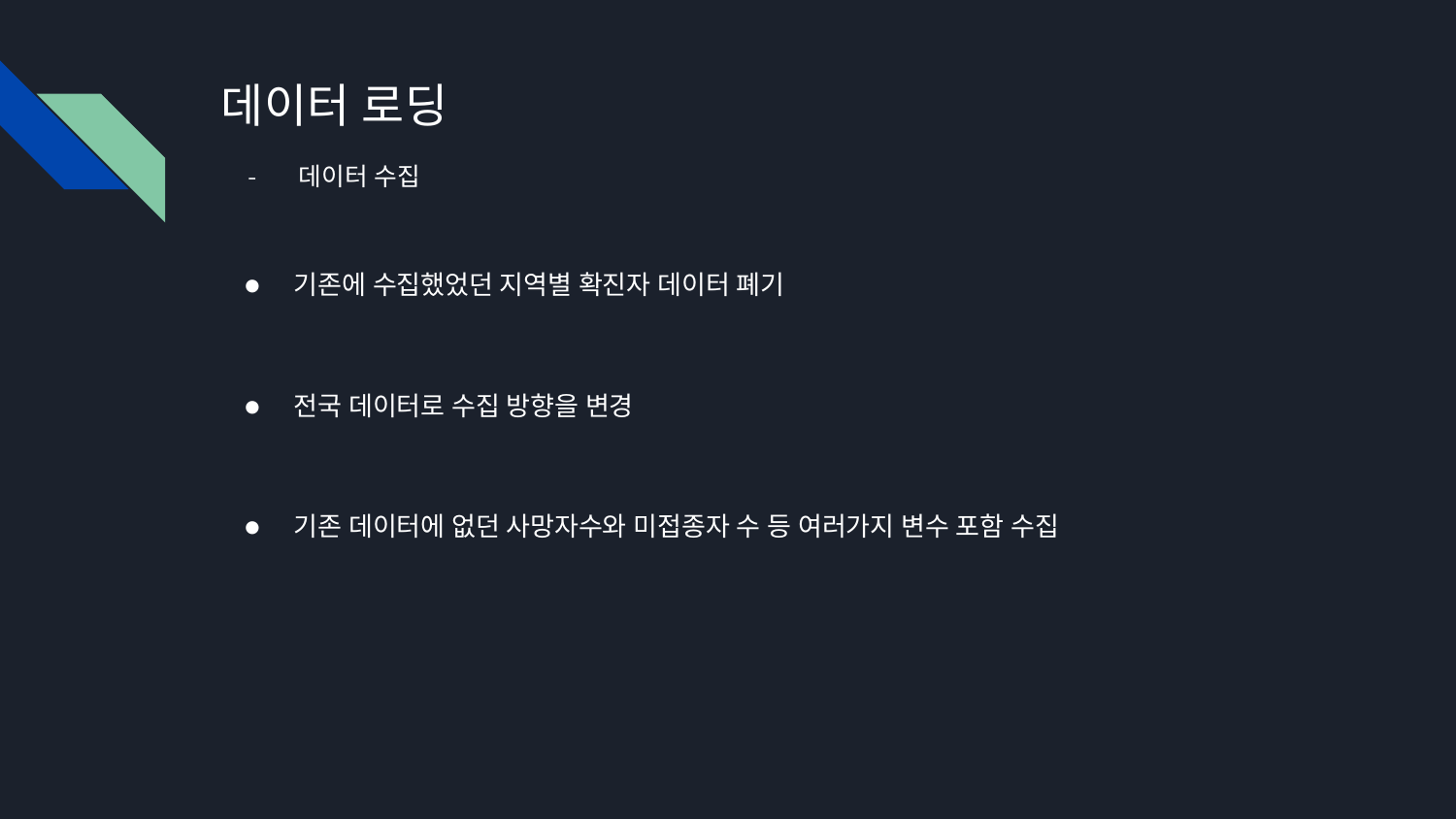

# 데이터 로딩

데이터 수집
기존에 수집했었던 지역별 확진자 데이터 폐기

전국 데이터로 수집 방향을 변경

기존 데이터에 없던 사망자수와 미접종자 수 등 여러가지 변수 포함 수집